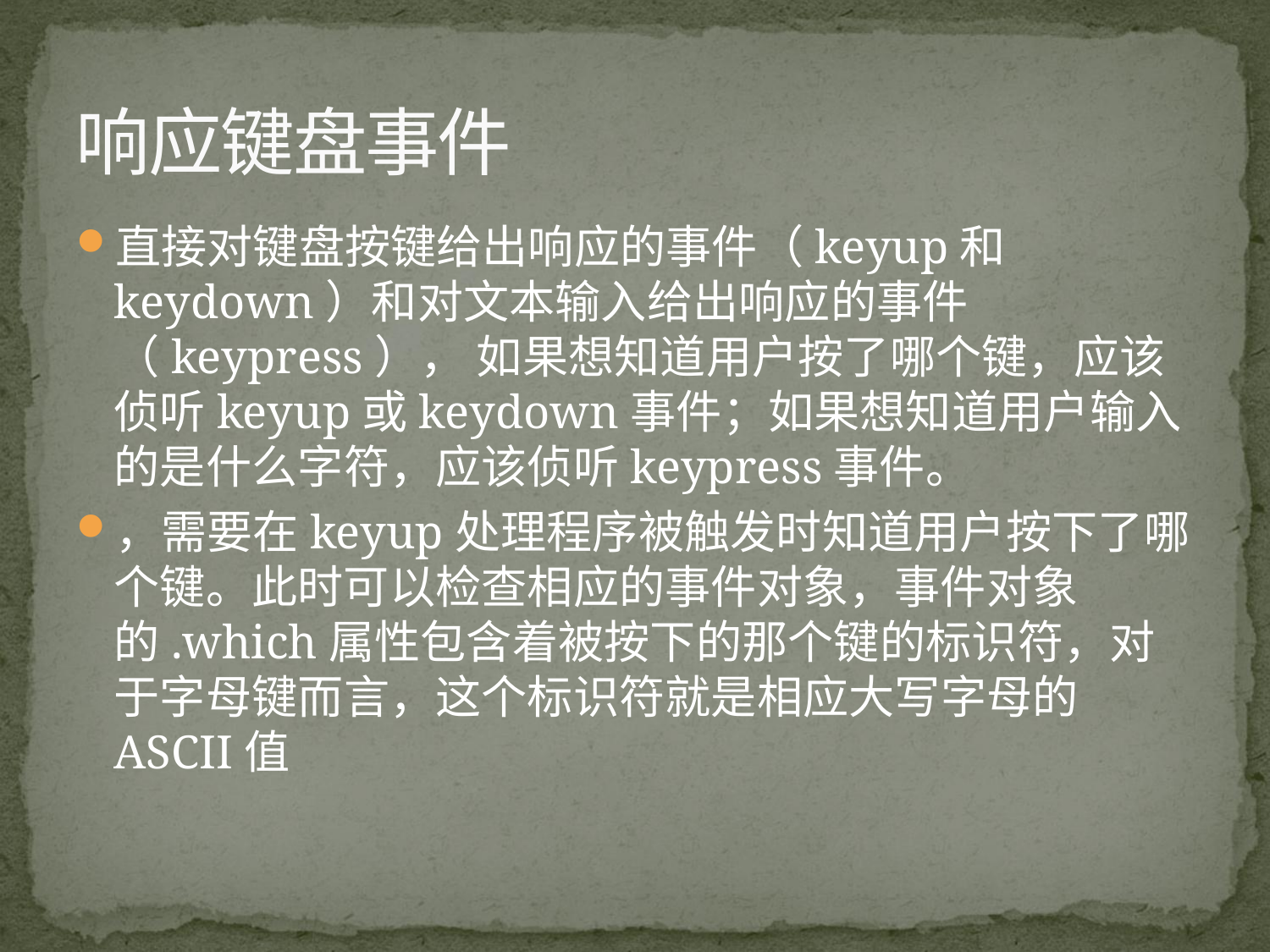

# 响应键盘事件
直接对键盘按键给出响应的事件（keyup和keydown）和对文本输入给出响应的事件（keypress）， 如果想知道用户按了哪个键，应该侦听keyup或keydown事件；如果想知道用户输入的是什么字符，应该侦听keypress事件。
，需要在keyup处理程序被触发时知道用户按下了哪个键。此时可以检查相应的事件对象，事件对象的.which属性包含着被按下的那个键的标识符，对于字母键而言，这个标识符就是相应大写字母的ASCII值